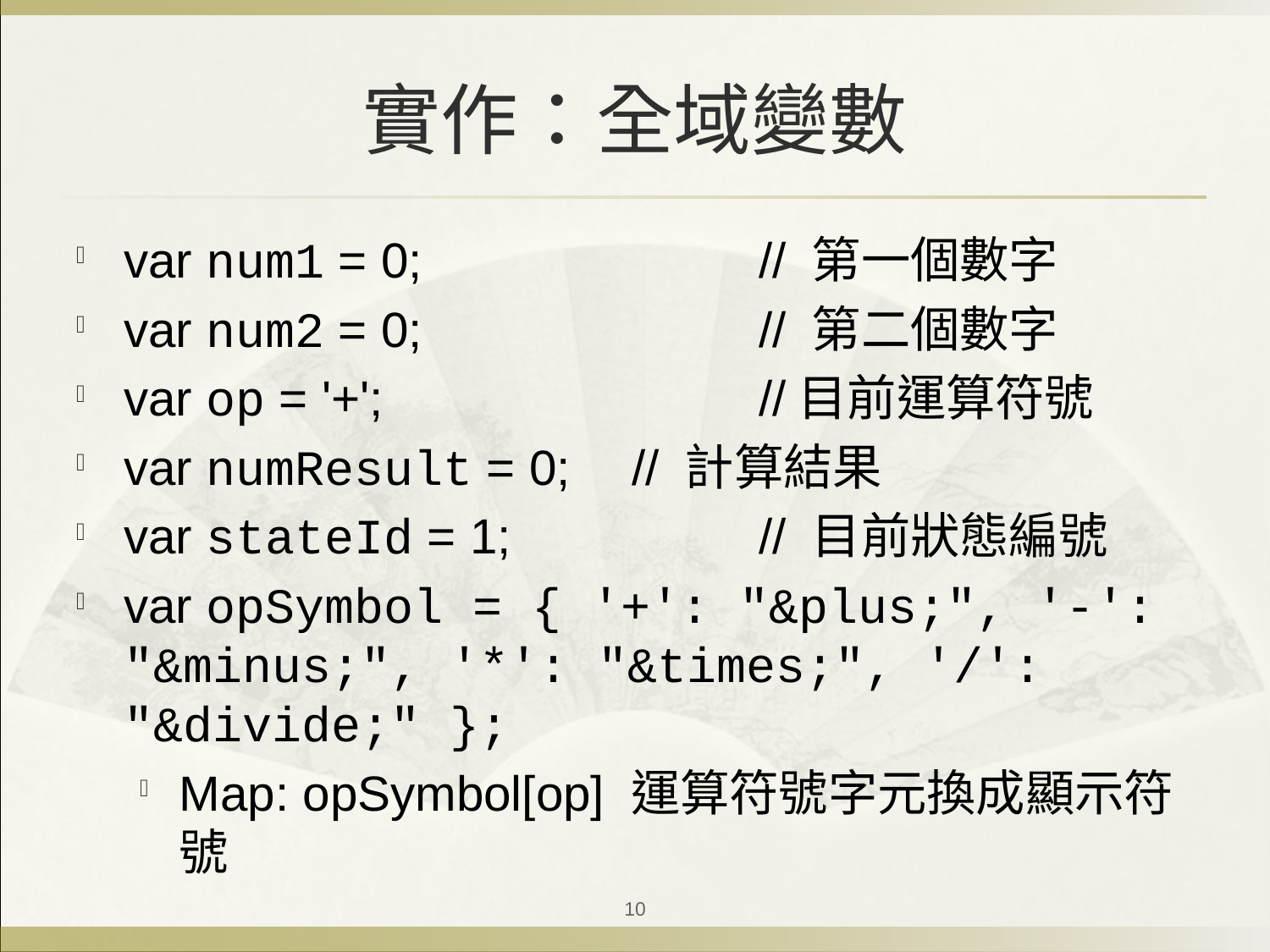

# 實作：全域變數
var num1 = 0;			// 第一個數字
var num2 = 0;			// 第二個數字
var op = '+';			//目前運算符號
var numResult = 0;	// 計算結果
var stateId = 1;		// 目前狀態編號
var opSymbol = { '+': "&plus;", '-': "&minus;", '*': "&times;", '/': "&divide;" };
Map: opSymbol[op] 運算符號字元換成顯示符號
10